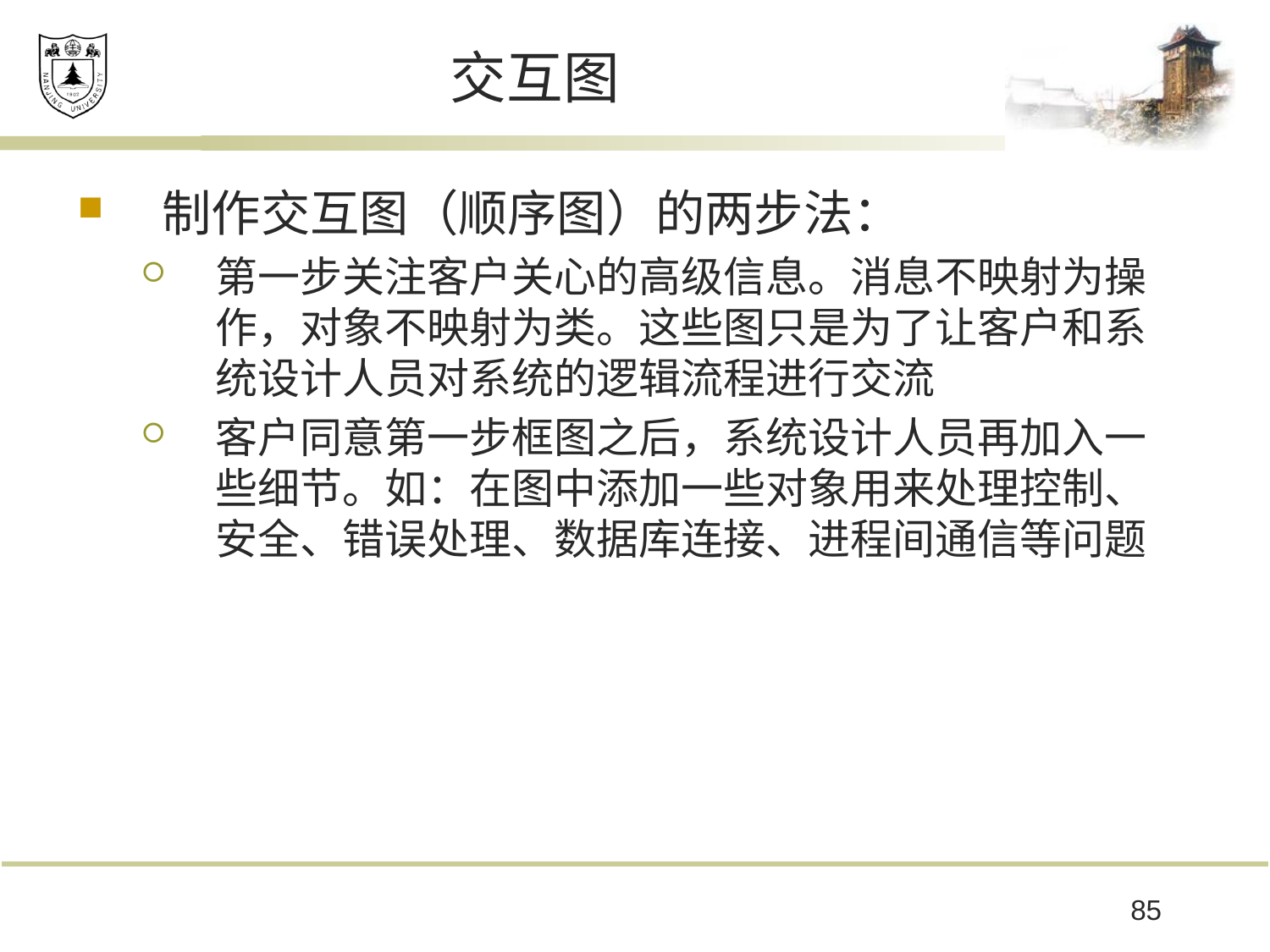

# 交互图
制作交互图（顺序图）的两步法：
第一步关注客户关心的高级信息。消息不映射为操作，对象不映射为类。这些图只是为了让客户和系统设计人员对系统的逻辑流程进行交流
客户同意第一步框图之后，系统设计人员再加入一些细节。如：在图中添加一些对象用来处理控制、安全、错误处理、数据库连接、进程间通信等问题
85